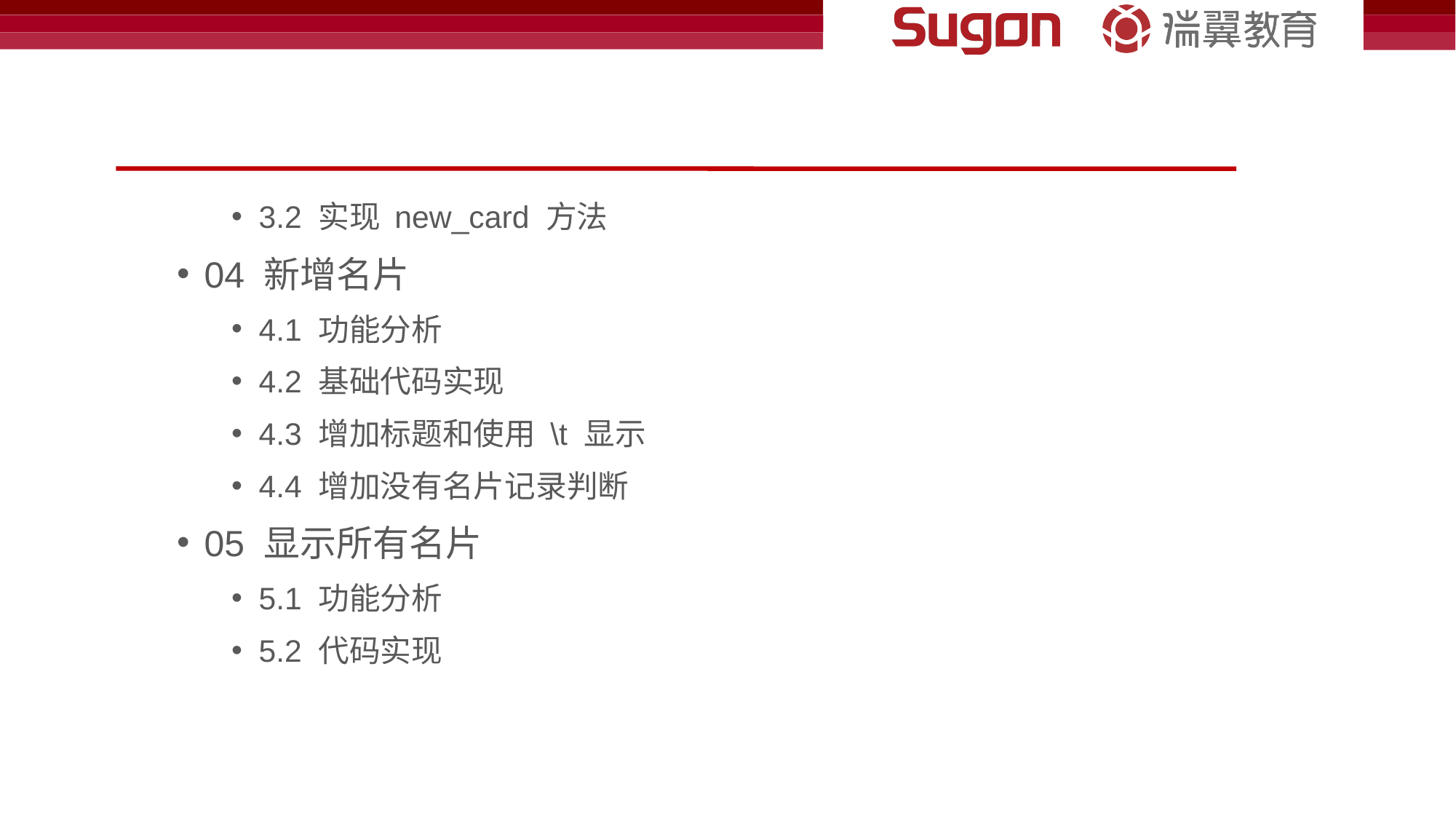

#
3.2 实现 new_card 方法
04 新增名片
4.1 功能分析
4.2 基础代码实现
4.3 增加标题和使用 \t 显示
4.4 增加没有名片记录判断
05 显示所有名片
5.1 功能分析
5.2 代码实现